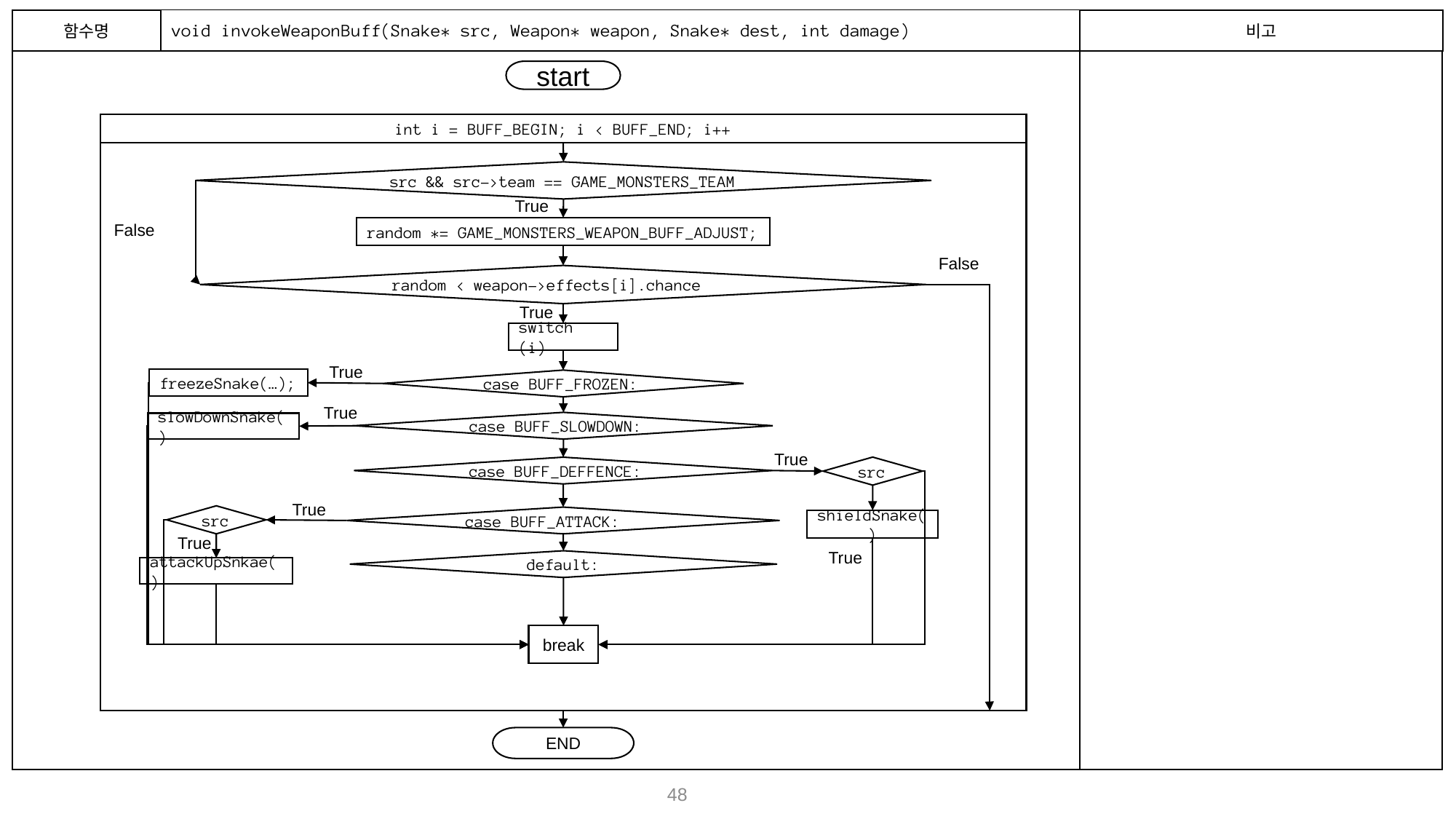

함수명
# void invokeWeaponBuff(Snake* src, Weapon* weapon, Snake* dest, int damage)
비고

start

int i = BUFF_BEGIN; i < BUFF_END; i++
src && src->team == GAME_MONSTERS_TEAM
True
False
random *= GAME_MONSTERS_WEAPON_BUFF_ADJUST;
False
random < weapon->effects[i].chance
True
switch (i)
True
freezeSnake(…);
case BUFF_FROZEN:
True
case BUFF_SLOWDOWN:
slowDownSnake()
True
src
case BUFF_DEFFENCE:
True
src
case BUFF_ATTACK:
shieldSnake()
True
True
default:
attackUpSnkae()
break
END
48